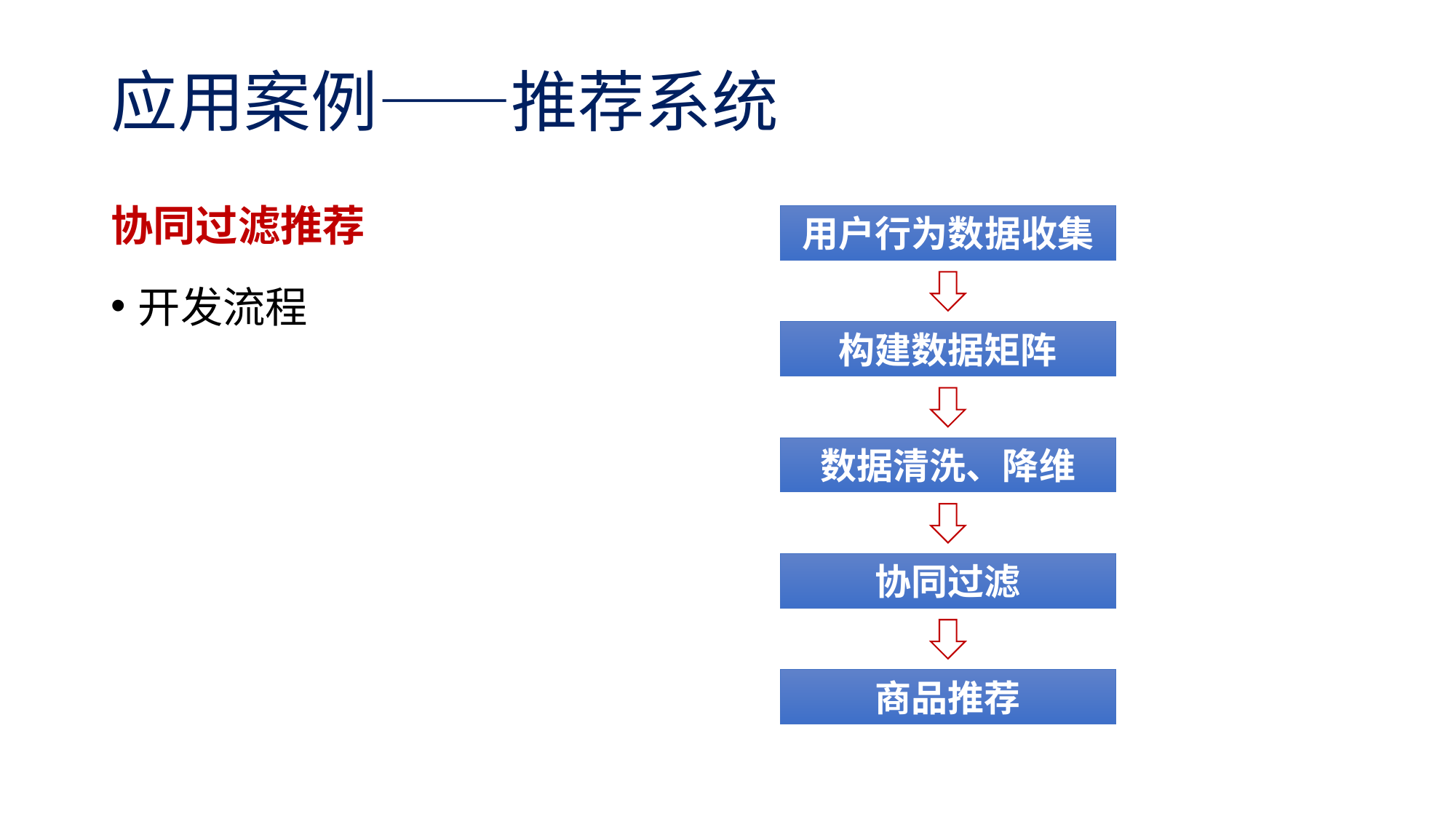

# 应用案例——推荐系统
协同过滤推荐
开发流程
用户行为数据收集

构建数据矩阵

数据清洗、降维

协同过滤

商品推荐